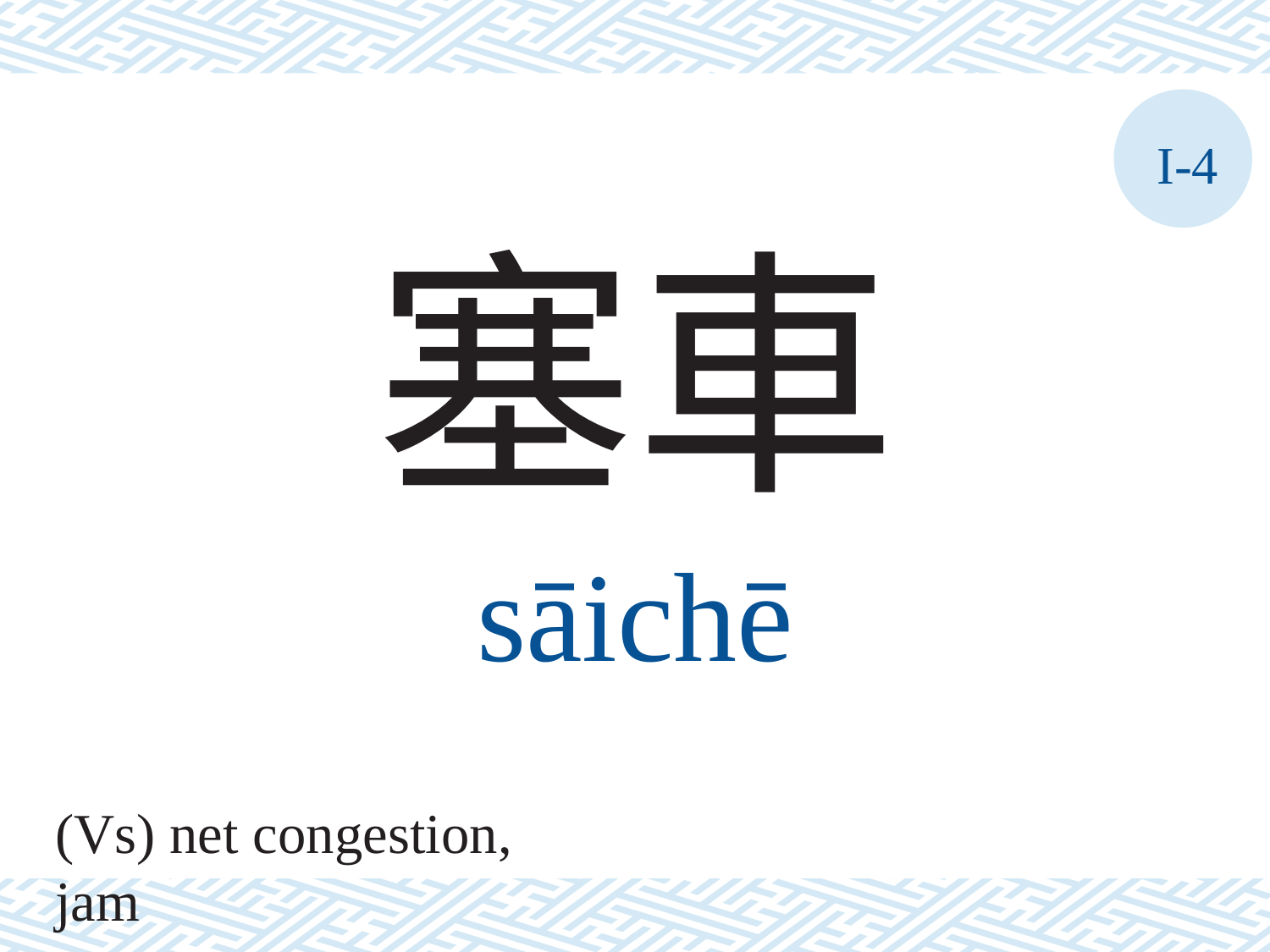

I-4
塞車
sāichē
(Vs) net congestion, jam